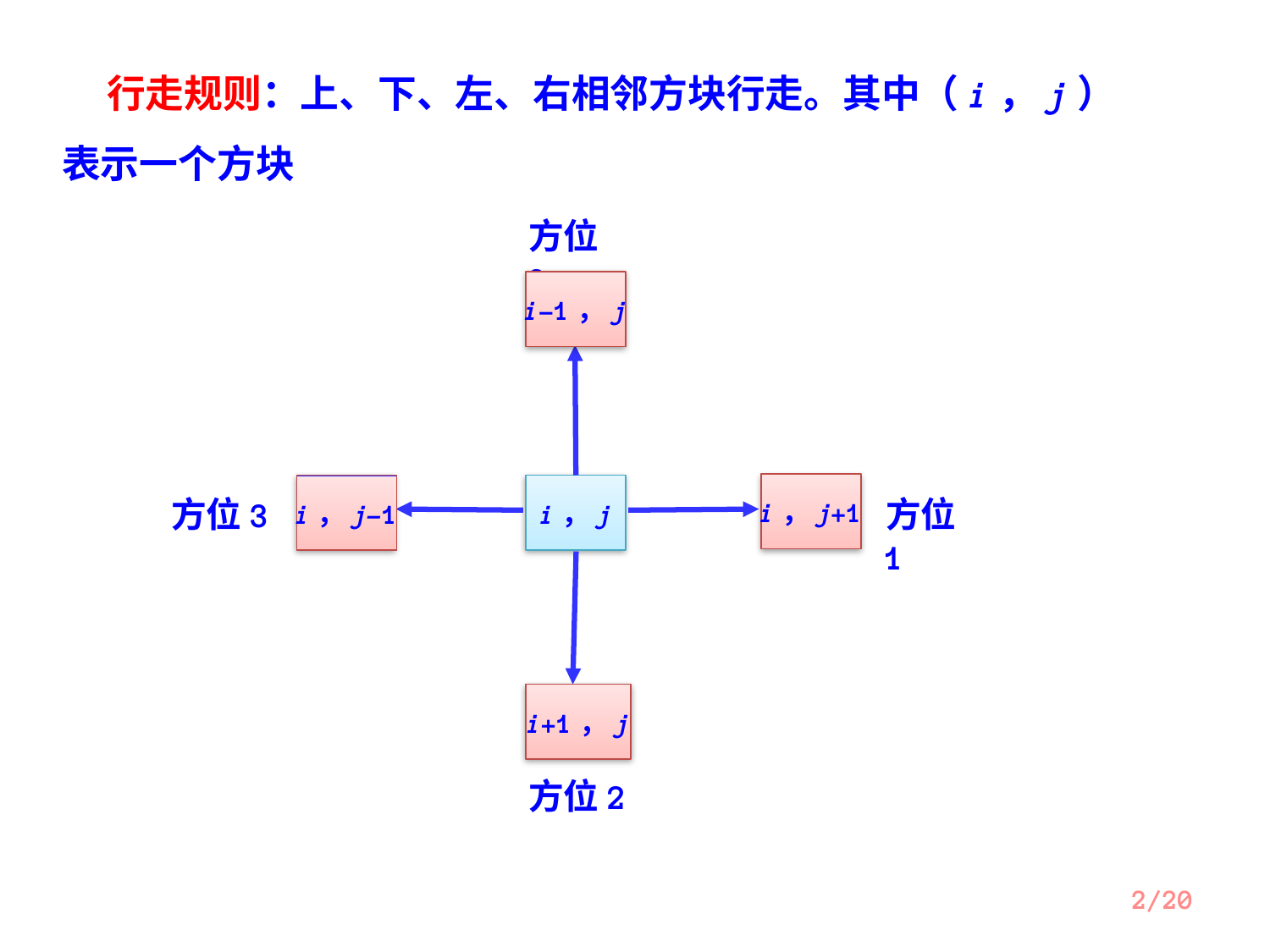

行走规则：上、下、左、右相邻方块行走。其中（i，j）表示一个方块
方位0
i-1，j
i，j+1
i，j-1
i，j
方位3
方位1
i+1，j
方位2
2/20